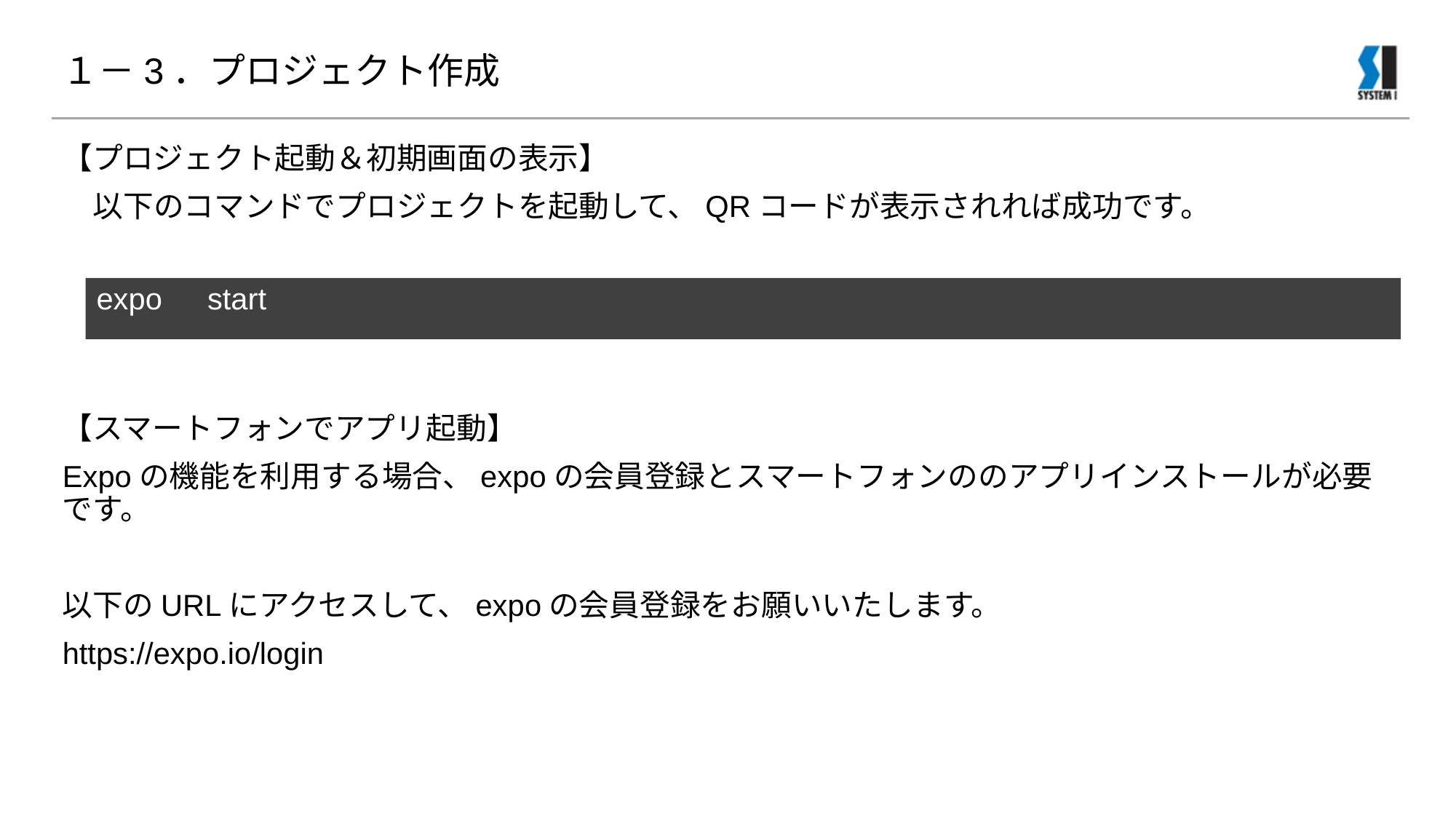

# １－3．プロジェクト作成
【プロジェクト起動＆初期画面の表示】
　以下のコマンドでプロジェクトを起動して、QRコードが表示されれば成功です。
expo　start
【スマートフォンでアプリ起動】
Expoの機能を利用する場合、expoの会員登録とスマートフォンののアプリインストールが必要です。

以下のURLにアクセスして、expoの会員登録をお願いいたします。
https://expo.io/login